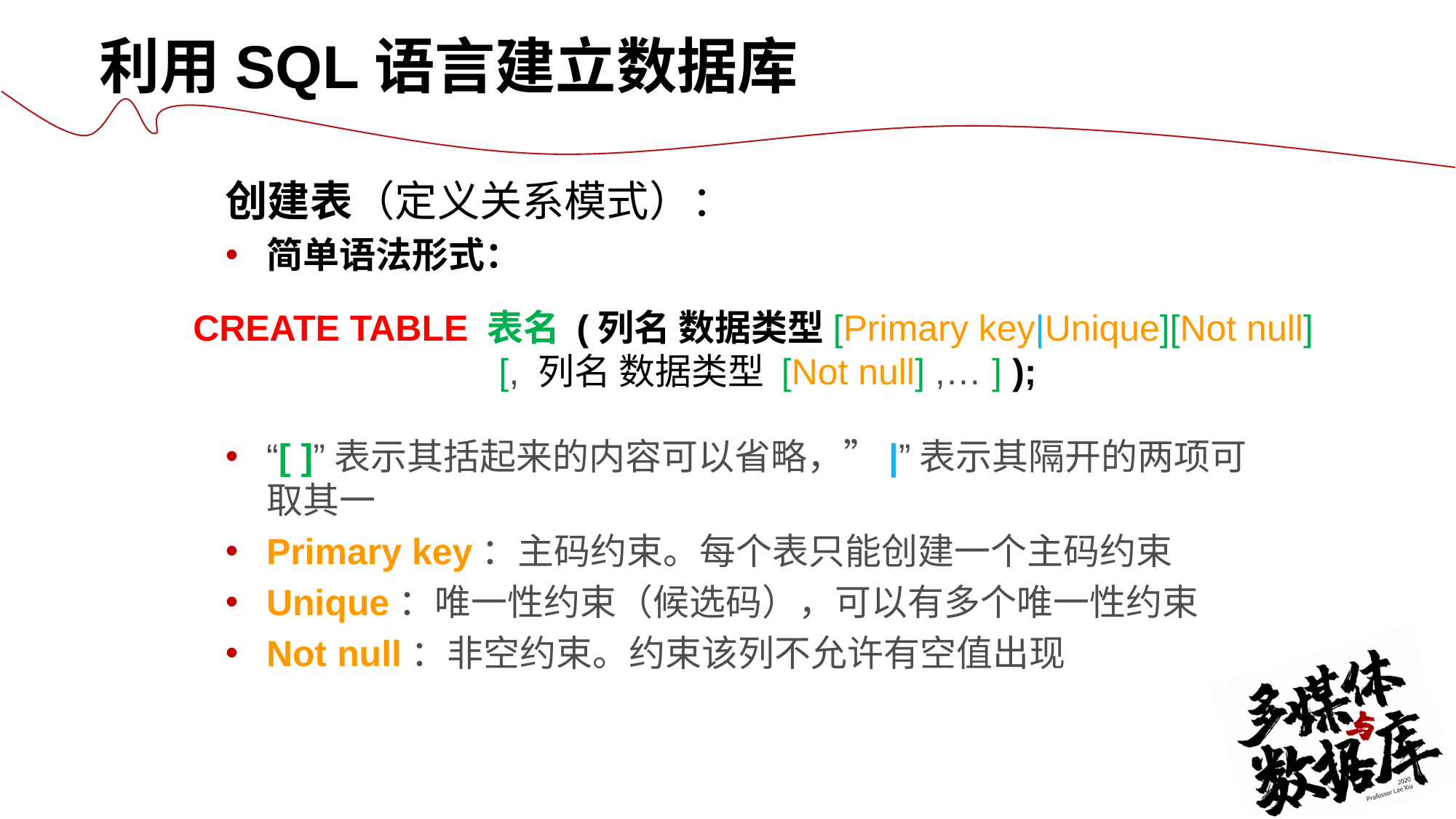

利用SQL语言建立数据库
创建表（定义关系模式）：
简单语法形式：
CREATE TABLE 表名 (列名 数据类型[Primary key|Unique][Not null]
                              [, 列名 数据类型 [Not null] ,… ] );
“[ ]”表示其括起来的内容可以省略，”|”表示其隔开的两项可取其一
Primary key：主码约束。每个表只能创建一个主码约束
Unique：唯一性约束（候选码），可以有多个唯一性约束
Not null：非空约束。约束该列不允许有空值出现